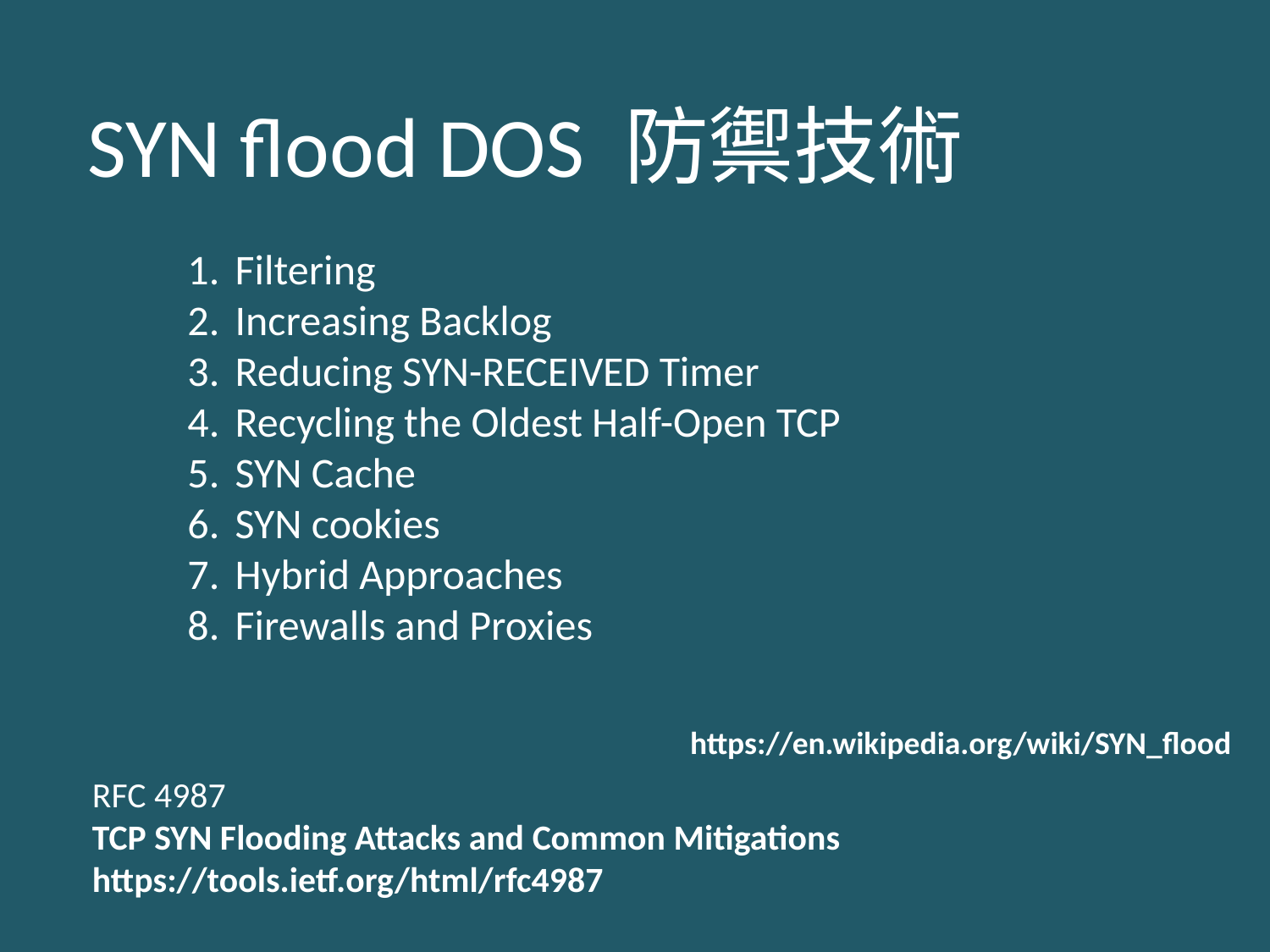

#
SYN flood DOS 防禦技術

Filtering
Increasing Backlog
Reducing SYN-RECEIVED Timer
Recycling the Oldest Half-Open TCP
SYN Cache
SYN cookies
Hybrid Approaches
Firewalls and Proxies
https://en.wikipedia.org/wiki/SYN_flood
RFC 4987
TCP SYN Flooding Attacks and Common Mitigations
https://tools.ietf.org/html/rfc4987